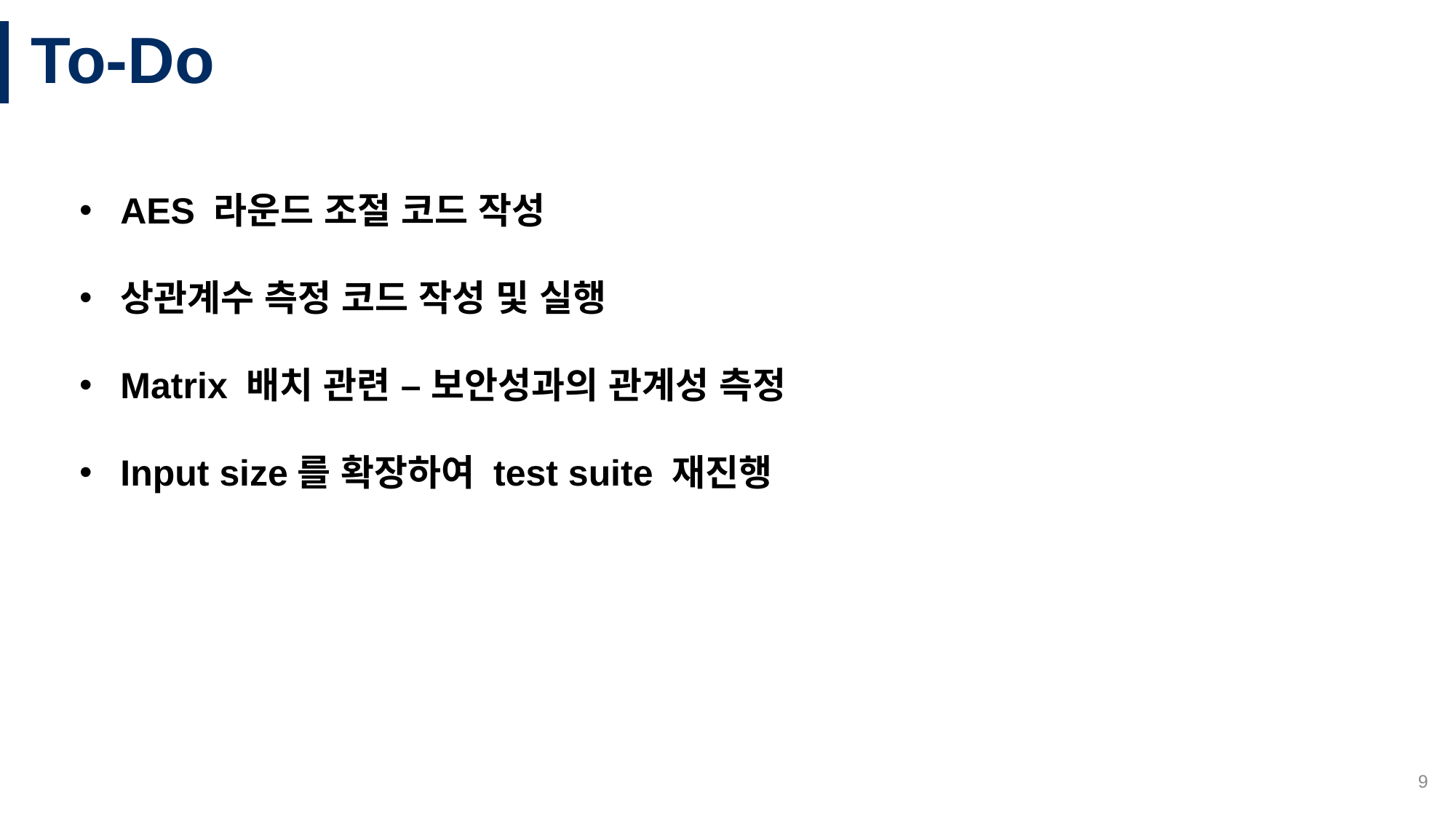

# To-Do
AES 라운드 조절 코드 작성
상관계수 측정 코드 작성 및 실행
Matrix 배치 관련 – 보안성과의 관계성 측정
Input size를 확장하여 test suite 재진행
9